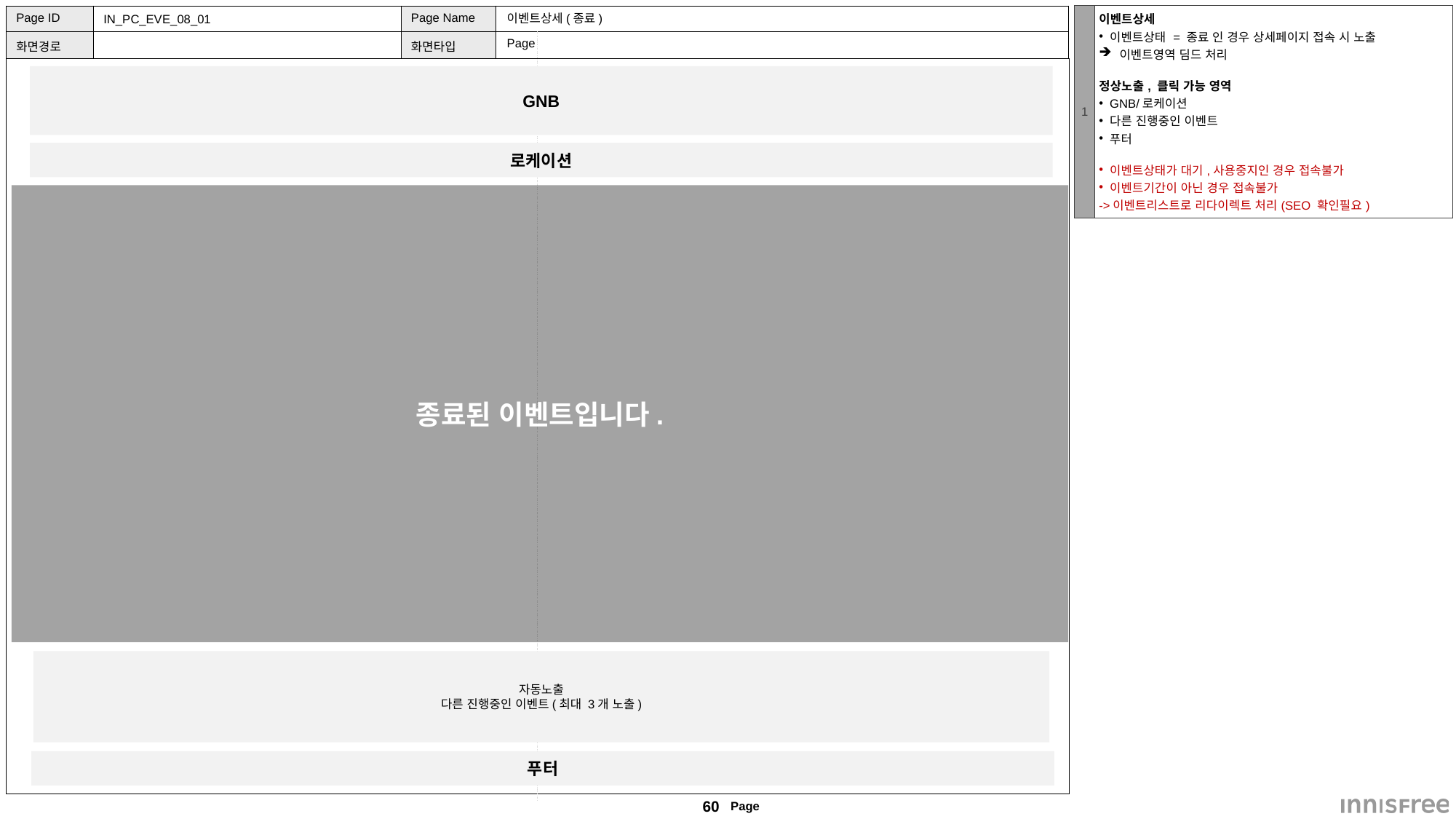

| 1 | 이벤트상세 이벤트상태 = 종료 인 경우 상세페이지 접속 시 노출 이벤트영역 딤드 처리 정상노출, 클릭 가능 영역 GNB/로케이션 다른 진행중인 이벤트 푸터 이벤트상태가 대기,사용중지인 경우 접속불가 이벤트기간이 아닌 경우 접속불가 ->이벤트리스트로 리다이렉트 처리(SEO 확인필요) |
| --- | --- |
# 이벤트상세(종료)
IN_PC_EVE_08_01
Page
GNB
로케이션
종료된 이벤트입니다.
자동노출
다른 진행중인 이벤트(최대 3개 노출)
푸터